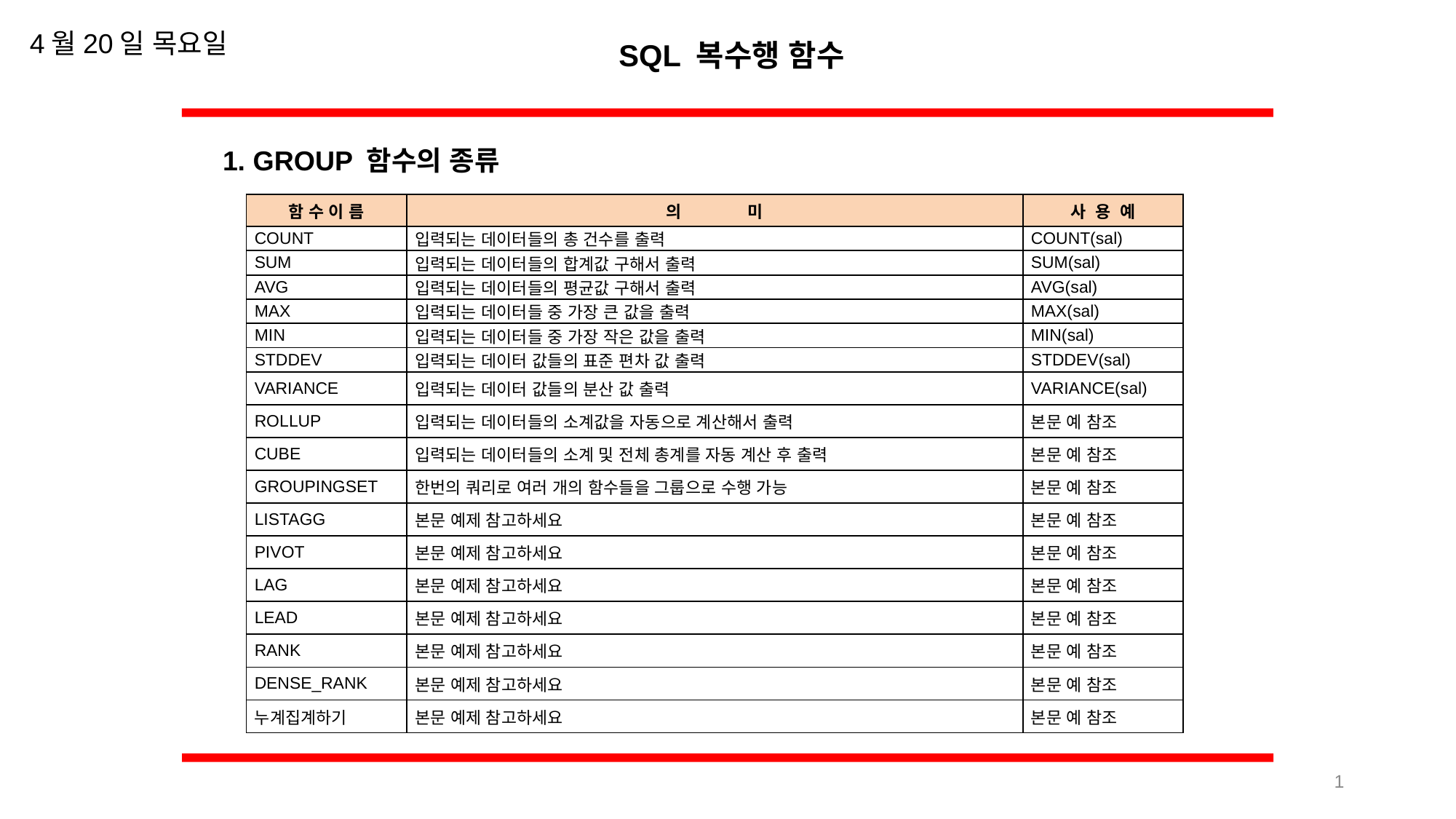

SQL 복수행 함수
4월20일 목요일

1. GROUP 함수의 종류
| 함 수 이 름 | 의 미 | 사 용 예 |
| --- | --- | --- |
| COUNT | 입력되는 데이터들의 총 건수를 출력 | COUNT(sal) |
| SUM | 입력되는 데이터들의 합계값 구해서 출력 | SUM(sal) |
| AVG | 입력되는 데이터들의 평균값 구해서 출력 | AVG(sal) |
| MAX | 입력되는 데이터들 중 가장 큰 값을 출력 | MAX(sal) |
| MIN | 입력되는 데이터들 중 가장 작은 값을 출력 | MIN(sal) |
| STDDEV | 입력되는 데이터 값들의 표준 편차 값 출력 | STDDEV(sal) |
| VARIANCE | 입력되는 데이터 값들의 분산 값 출력 | VARIANCE(sal) |
| ROLLUP | 입력되는 데이터들의 소계값을 자동으로 계산해서 출력 | 본문 예 참조 |
| CUBE | 입력되는 데이터들의 소계 및 전체 총계를 자동 계산 후 출력 | 본문 예 참조 |
| GROUPINGSET | 한번의 쿼리로 여러 개의 함수들을 그룹으로 수행 가능 | 본문 예 참조 |
| LISTAGG | 본문 예제 참고하세요 | 본문 예 참조 |
| PIVOT | 본문 예제 참고하세요 | 본문 예 참조 |
| LAG | 본문 예제 참고하세요 | 본문 예 참조 |
| LEAD | 본문 예제 참고하세요 | 본문 예 참조 |
| RANK | 본문 예제 참고하세요 | 본문 예 참조 |
| DENSE\_RANK | 본문 예제 참고하세요 | 본문 예 참조 |
| 누계집계하기 | 본문 예제 참고하세요 | 본문 예 참조 |

1